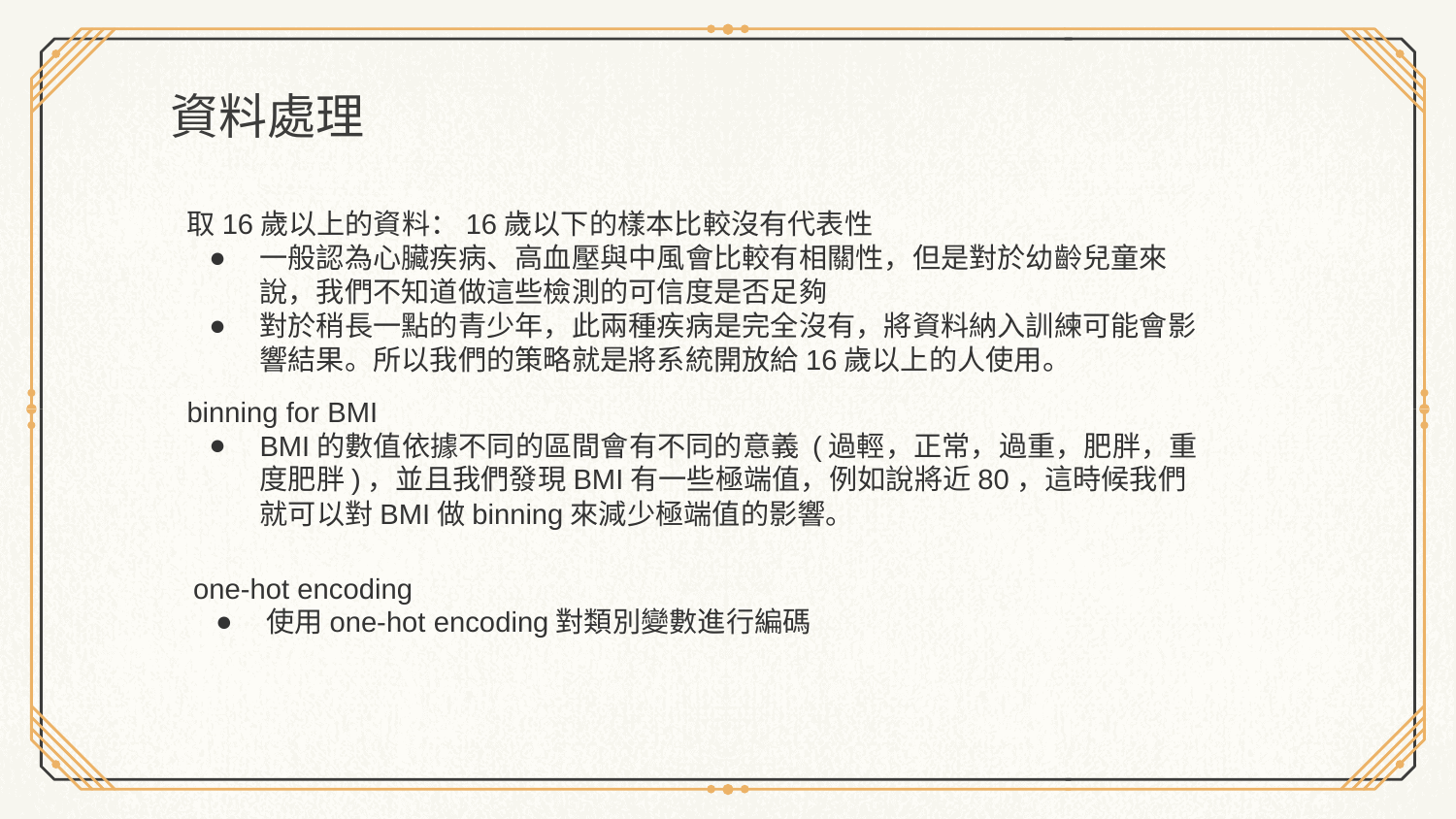

# 資料處理
取16歲以上的資料：16歲以下的樣本比較沒有代表性
一般認為心臟疾病、高血壓與中風會比較有相關性，但是對於幼齡兒童來說，我們不知道做這些檢測的可信度是否足夠
對於稍長一點的青少年，此兩種疾病是完全沒有，將資料納入訓練可能會影響結果。所以我們的策略就是將系統開放給16歲以上的人使用。
binning for BMI
BMI的數值依據不同的區間會有不同的意義 (過輕，正常，過重，肥胖，重度肥胖)，並且我們發現BMI有一些極端值，例如說將近80，這時候我們就可以對BMI做binning來減少極端值的影響。
one-hot encoding
使用one-hot encoding對類別變數進行編碼